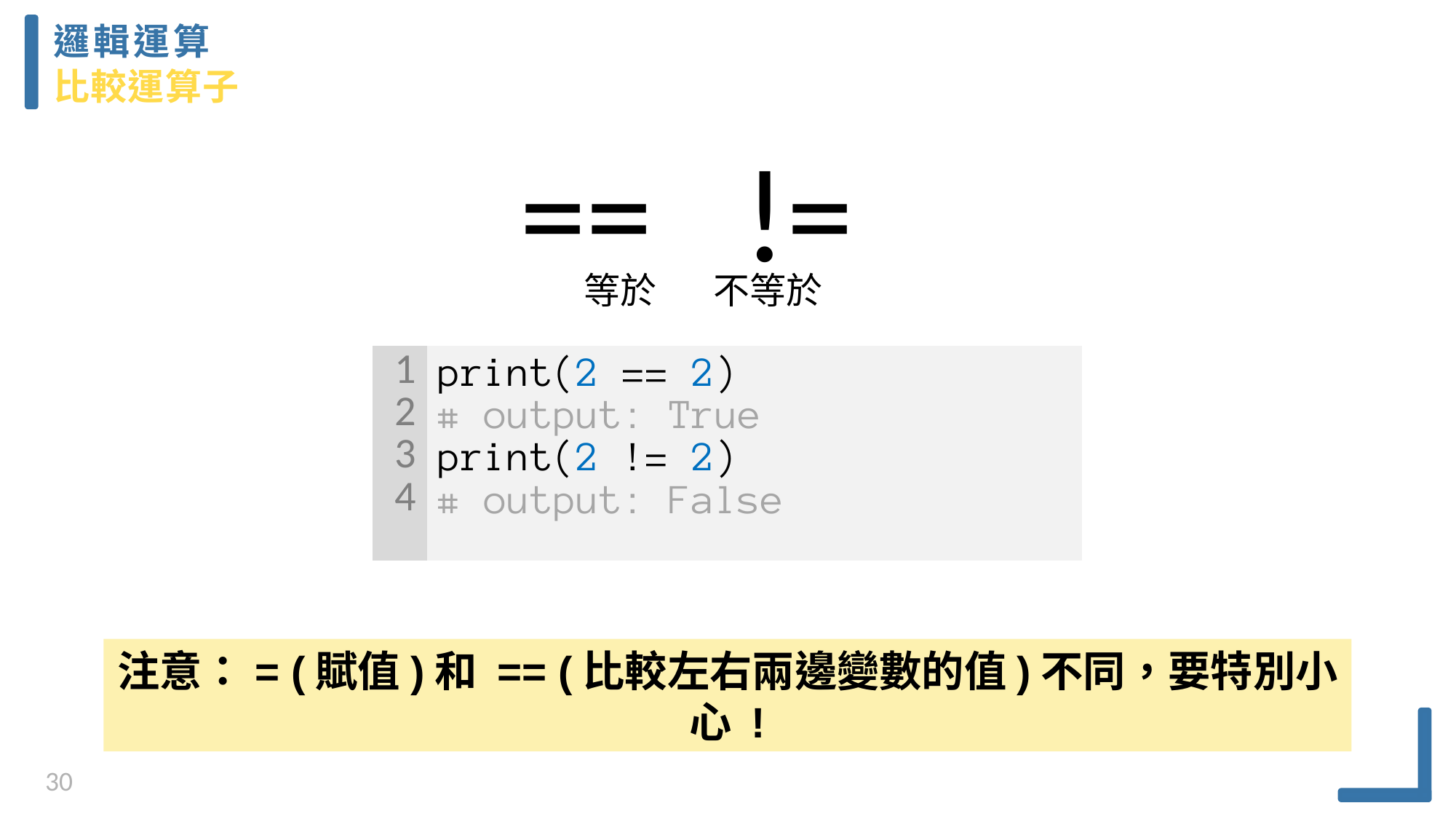

邏輯運算
比較運算子
==   !=
    等於       不等於
| 1 234 | print(2 == 2) # output: True print(2 != 2) # output: False |
| --- | --- |
注意：= (賦值)和 == (比較左右兩邊變數的值)不同，要特別小心 !

30